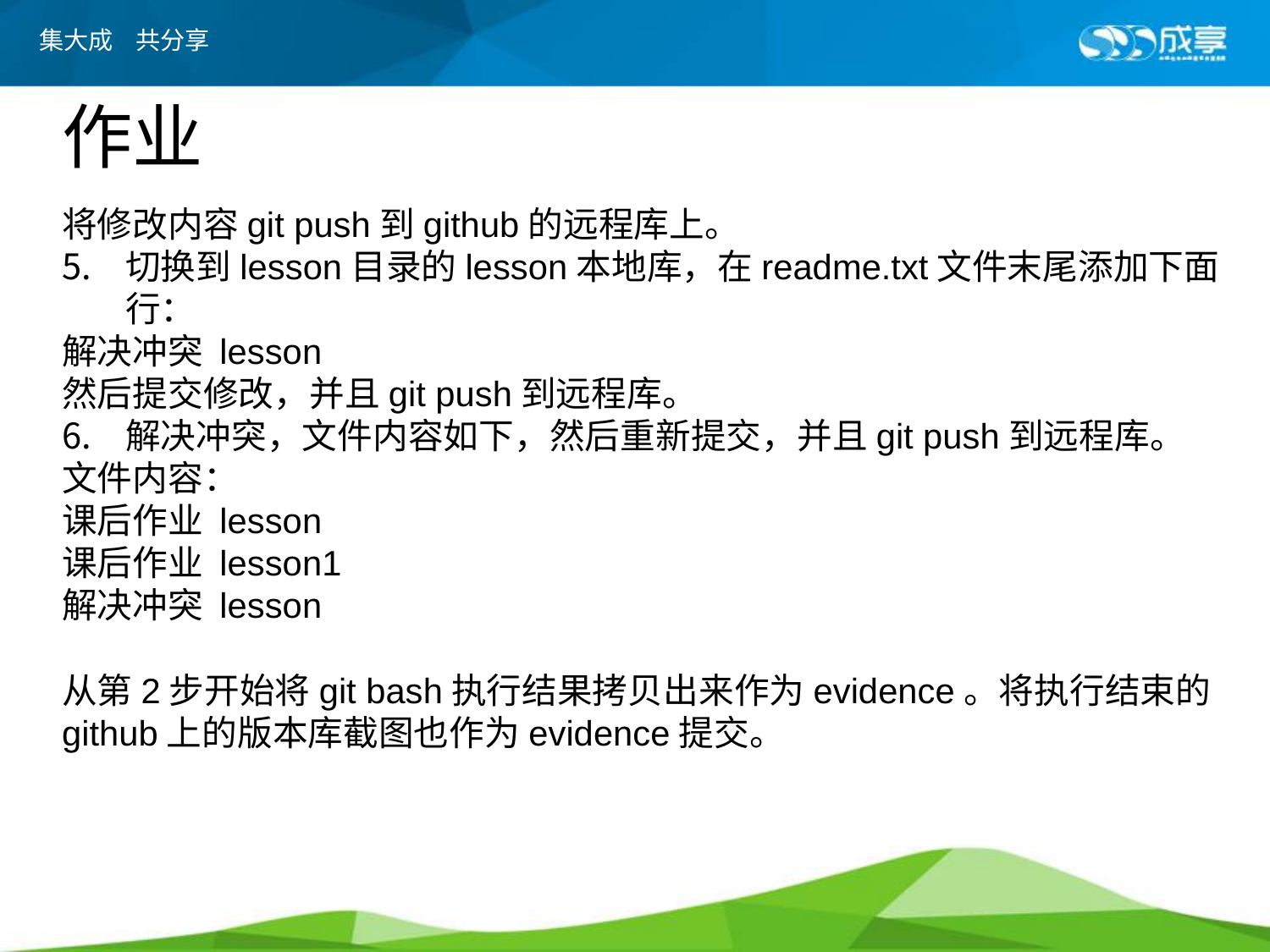

作业

将修改内容git push到github的远程库上。
切换到lesson目录的lesson本地库，在readme.txt文件末尾添加下面行：
解决冲突 lesson
然后提交修改，并且git push到远程库。
解决冲突，文件内容如下，然后重新提交，并且git push到远程库。
文件内容：
课后作业 lesson
课后作业 lesson1
解决冲突 lesson

从第2步开始将git bash执行结果拷贝出来作为evidence。将执行结束的github上的版本库截图也作为evidence提交。